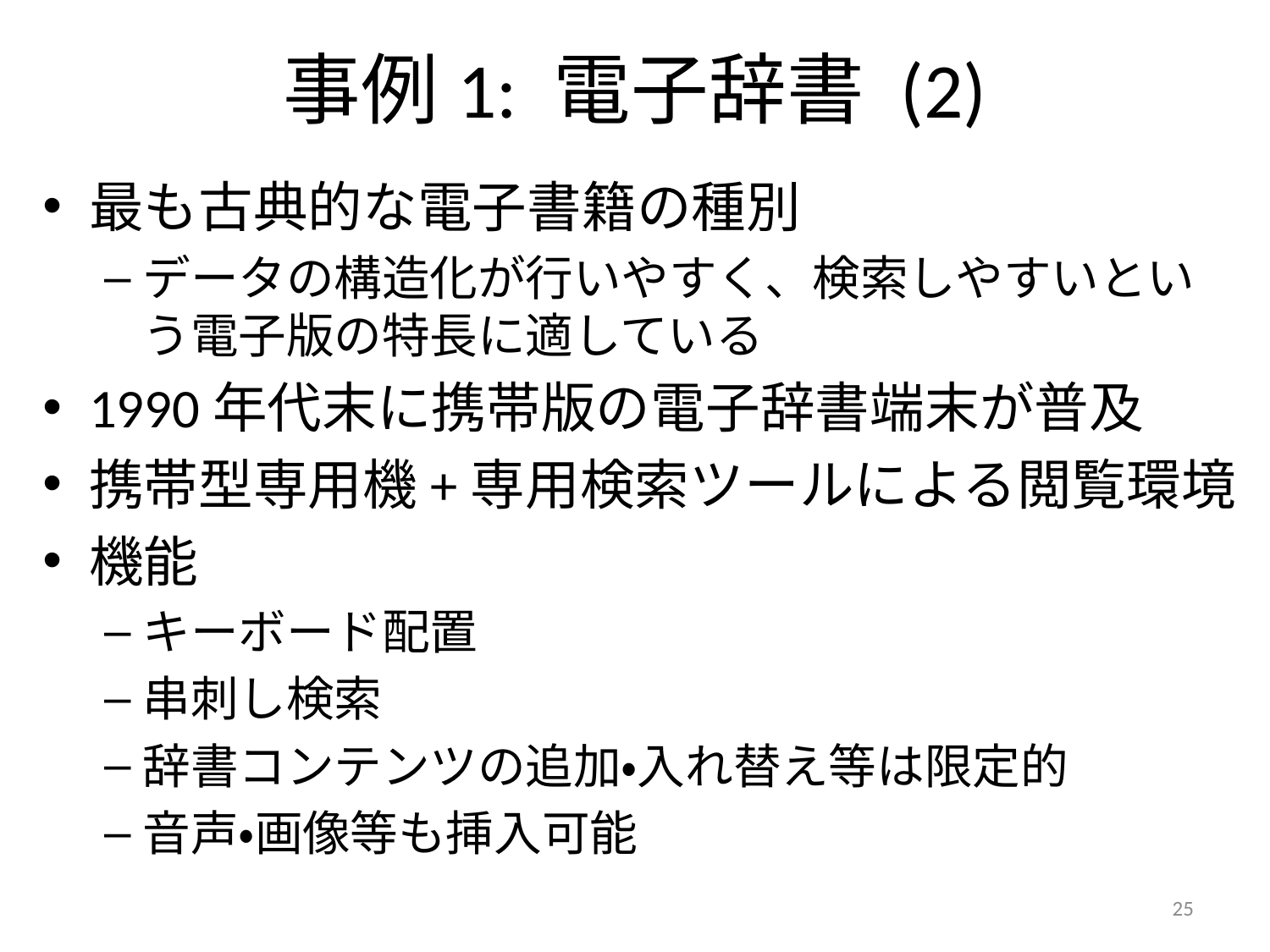

# 事例1: 電子辞書 (2)
最も古典的な電子書籍の種別
データの構造化が行いやすく、検索しやすいという電子版の特長に適している
1990年代末に携帯版の電子辞書端末が普及
携帯型専用機+専用検索ツールによる閲覧環境
機能
キーボード配置
串刺し検索
辞書コンテンツの追加・入れ替え等は限定的
音声・画像等も挿入可能
25